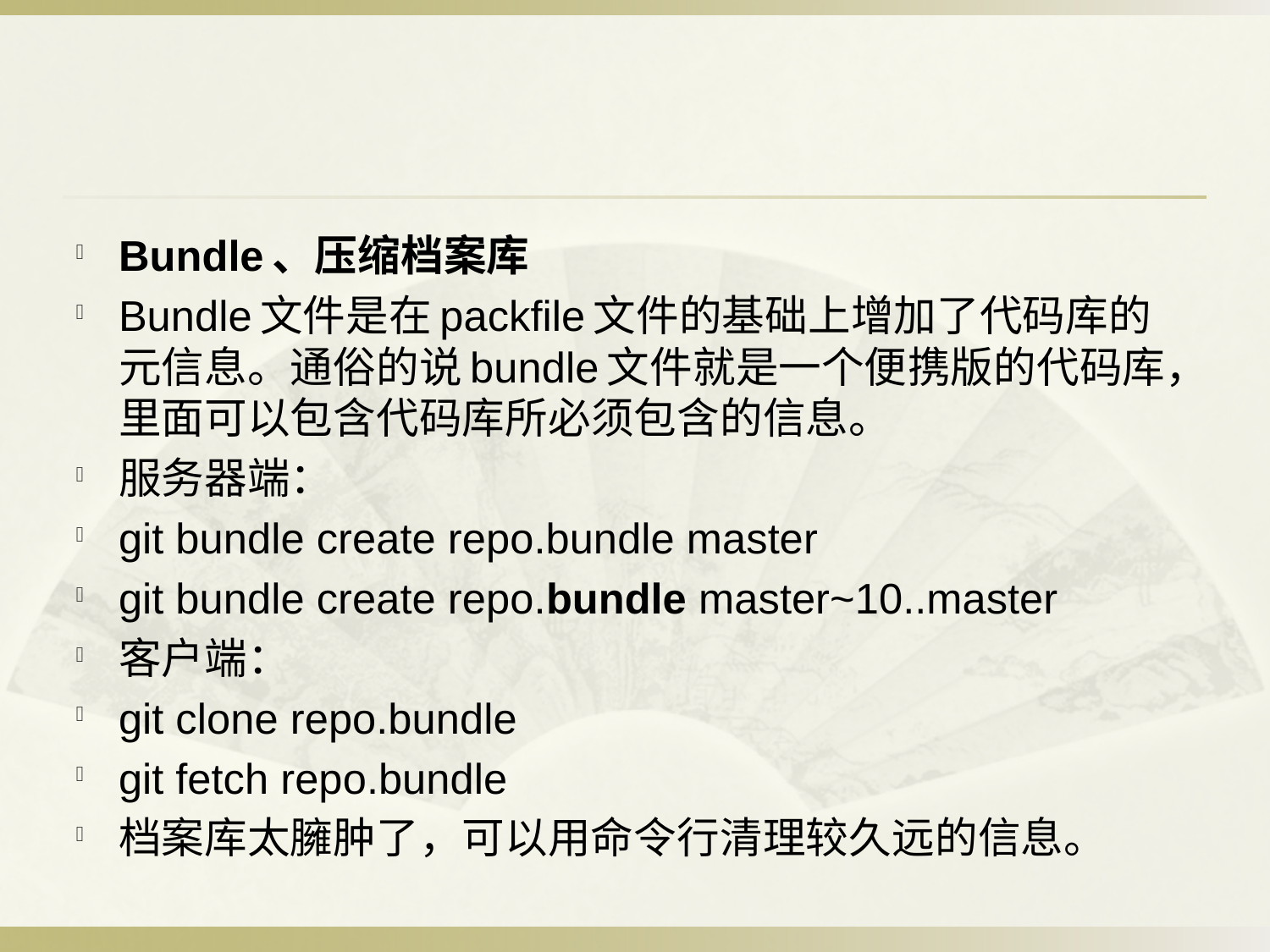

#
Bundle、压缩档案库
Bundle文件是在packfile文件的基础上增加了代码库的元信息。通俗的说bundle文件就是一个便携版的代码库，里面可以包含代码库所必须包含的信息。
服务器端：
git bundle create repo.bundle master
git bundle create repo.bundle master~10..master
客户端：
git clone repo.bundle
git fetch repo.bundle
档案库太臃肿了，可以用命令行清理较久远的信息。